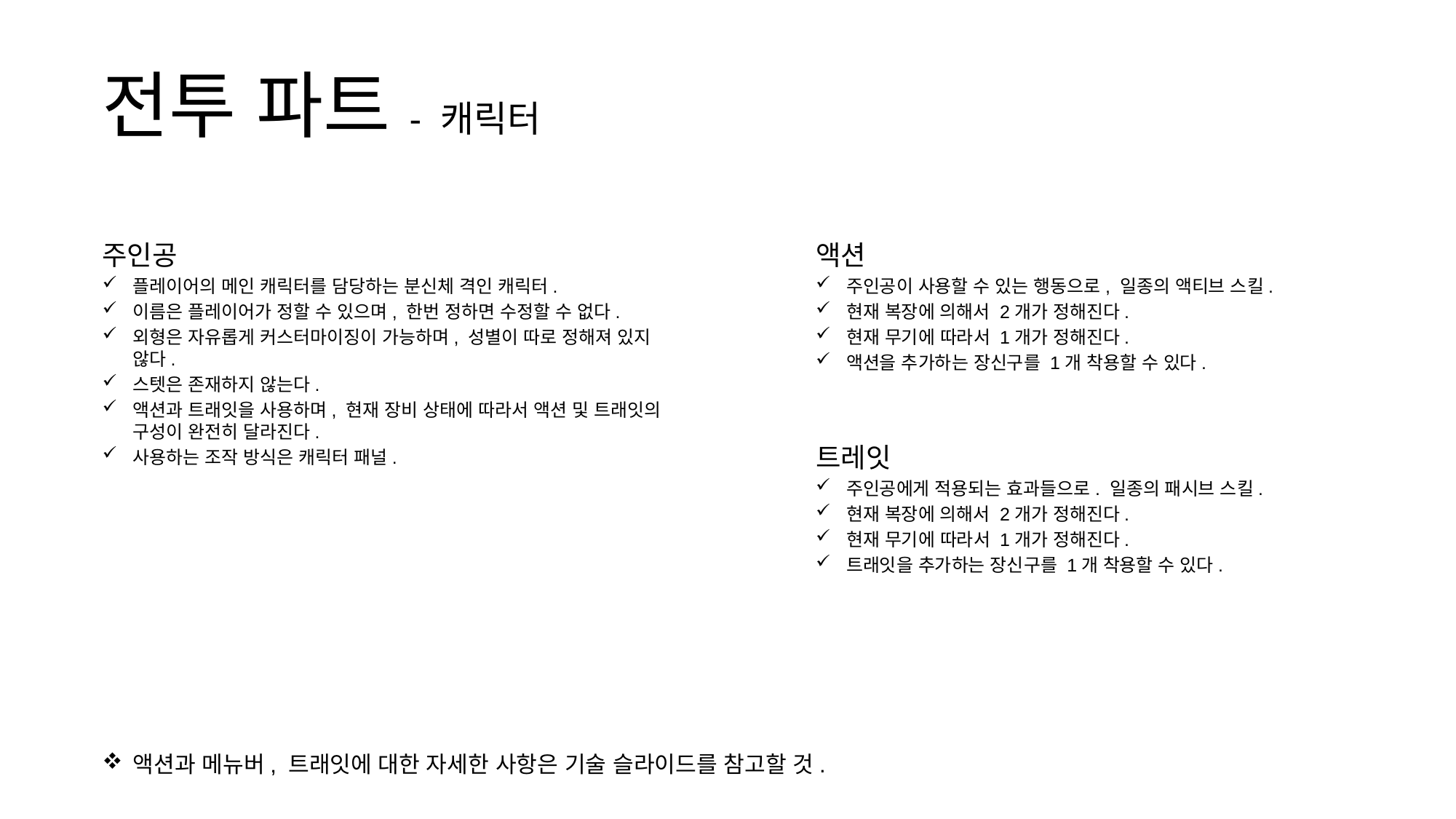

전투 파트 - 캐릭터
주인공

플레이어의 메인 캐릭터를 담당하는 분신체 격인 캐릭터.

이름은 플레이어가 정할 수 있으며, 한번 정하면 수정할 수 없다.

외형은 자유롭게 커스터마이징이 가능하며, 성별이 따로 정해져 있지 않다.

스텟은 존재하지 않는다.

액션과 트래잇을 사용하며, 현재 장비 상태에 따라서 액션 및 트래잇의 구성이 완전히 달라진다.

사용하는 조작 방식은 캐릭터 패널.
액션

주인공이 사용할 수 있는 행동으로, 일종의 액티브 스킬.

현재 복장에 의해서 2개가 정해진다.

현재 무기에 따라서 1개가 정해진다.

액션을 추가하는 장신구를 1개 착용할 수 있다.
트레잇

주인공에게 적용되는 효과들으로. 일종의 패시브 스킬.

현재 복장에 의해서 2개가 정해진다.

현재 무기에 따라서 1개가 정해진다.

트래잇을 추가하는 장신구를 1개 착용할 수 있다.
액션과 메뉴버, 트래잇에 대한 자세한 사항은 기술 슬라이드를 참고할 것.